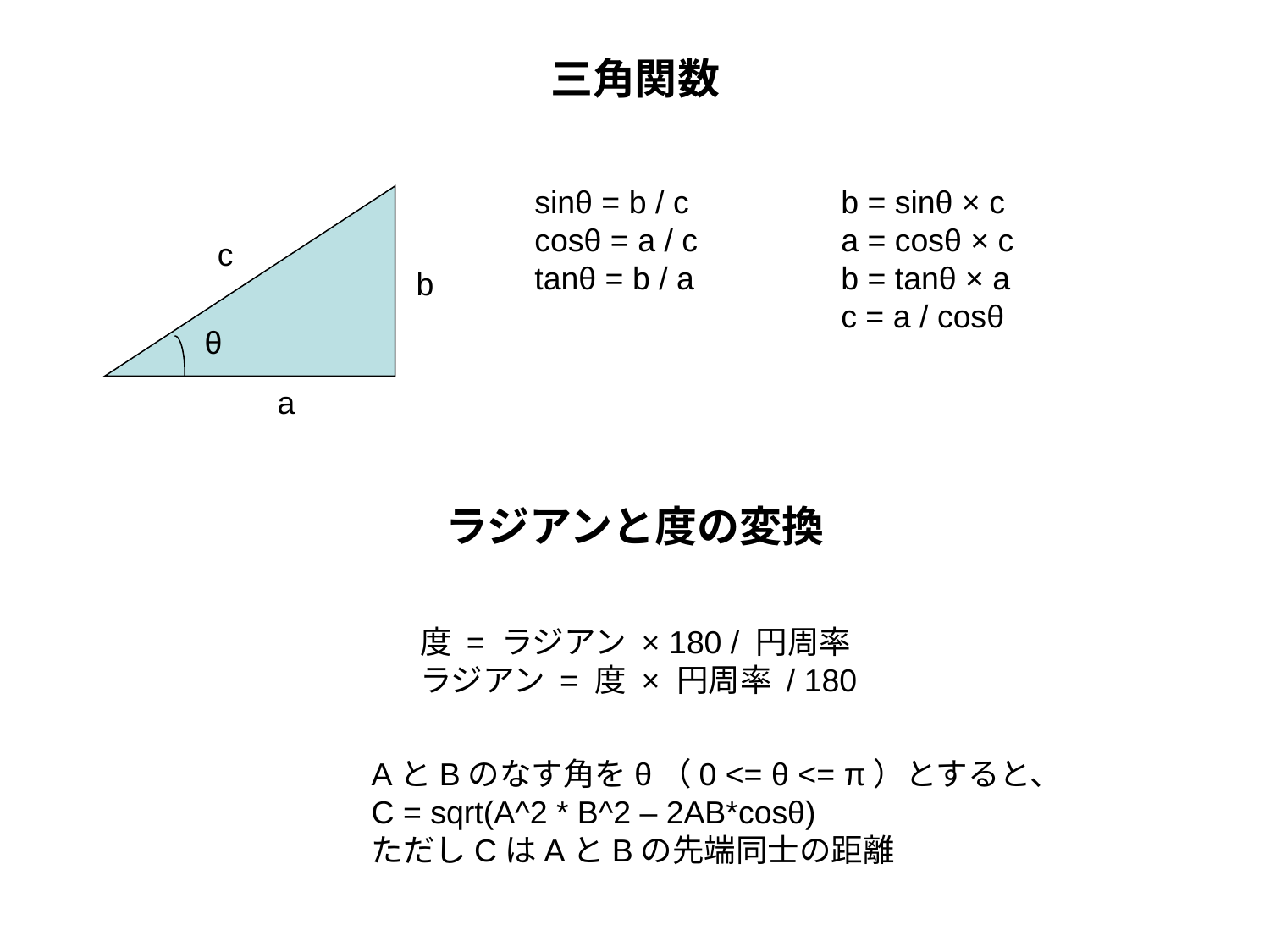

# 三角関数
sinθ = b / c
cosθ = a / c
tanθ = b / a
b = sinθ × c
a = cosθ × c
b = tanθ × a
c = a / cosθ

c
b
θ

a
ラジアンと度の変換
度 = ラジアン × 180 / 円周率
ラジアン = 度 × 円周率 / 180
AとBのなす角をθ（0 <= θ <= π）とすると、
C = sqrt(A^2 * B^2 – 2AB*cosθ)
ただしCはAとBの先端同士の距離